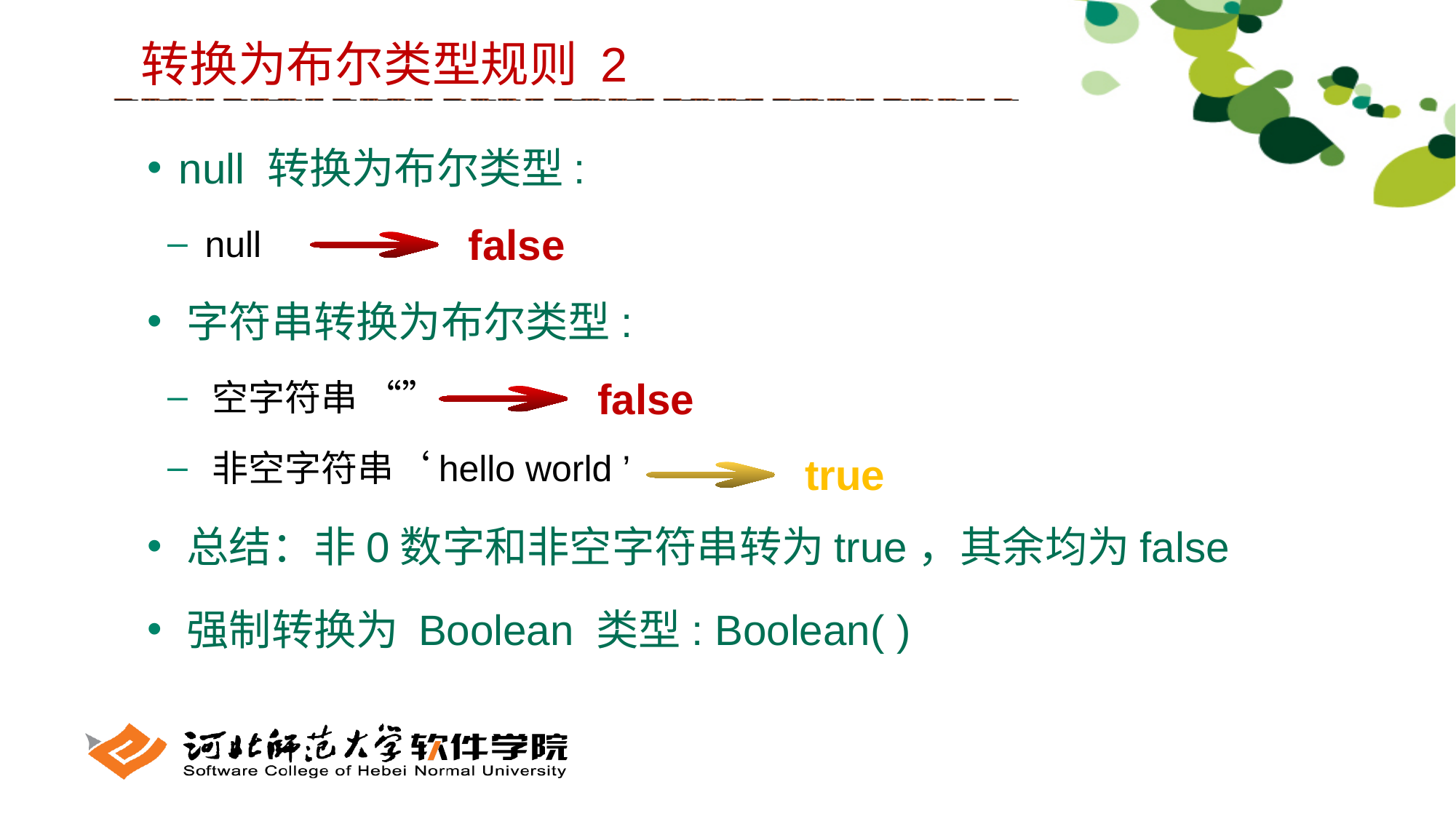

转换为布尔类型规则 2
 null 转换为布尔类型:
 null
 字符串转换为布尔类型:
 空字符串 “”
 非空字符串‘hello world ’
 总结：非0数字和非空字符串转为true，其余均为false
 强制转换为 Boolean 类型: Boolean( )

false

false

true